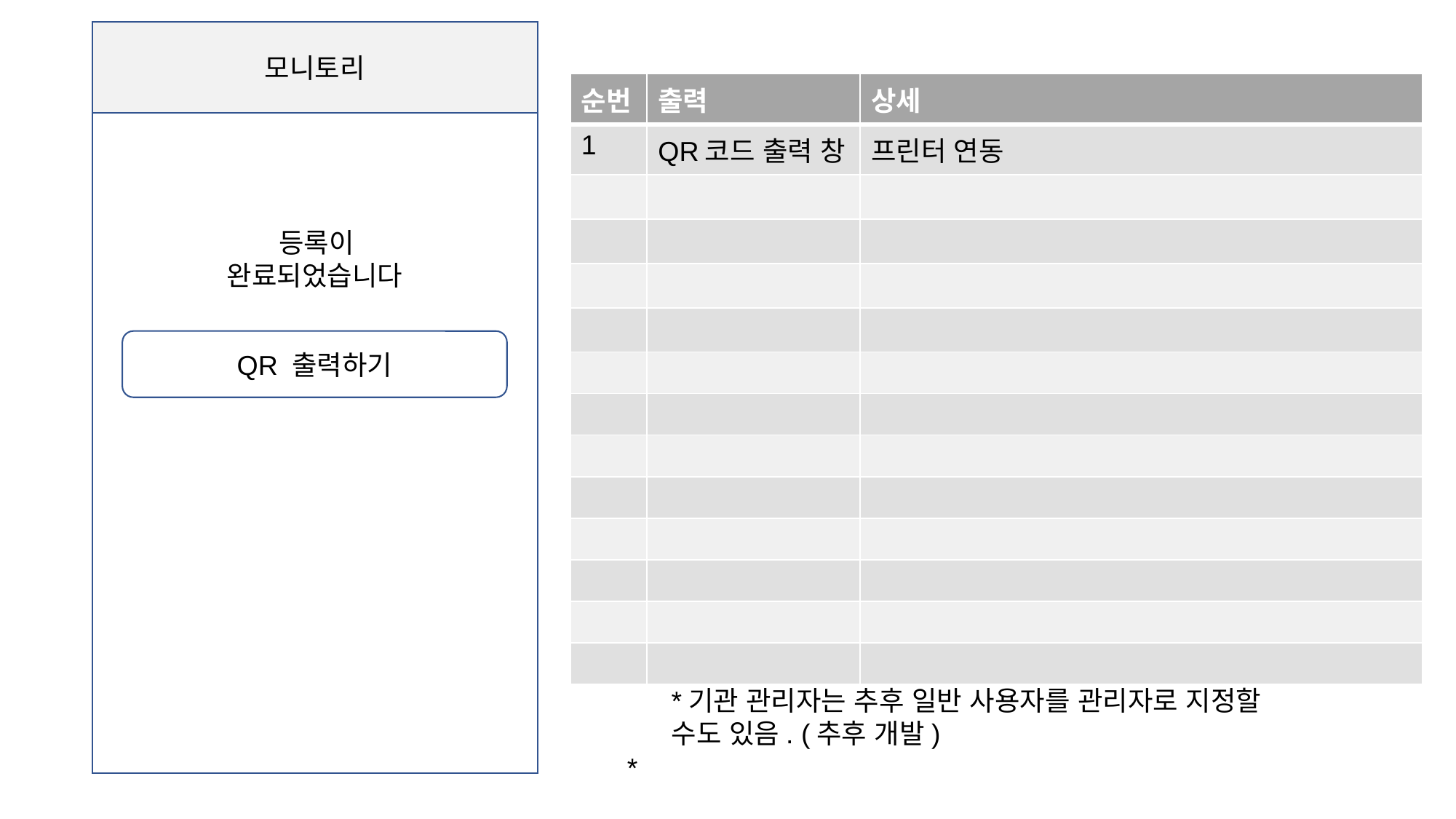

모니토리
| 순번 | 출력 | 상세 |
| --- | --- | --- |
| 1 | QR코드 출력 창 | 프린터 연동 |
|  |  |  |
|  |  |  |
|  |  |  |
|  |  |  |
|  |  |  |
|  |  |  |
|  |  |  |
|  |  |  |
|  |  |  |
|  |  |  |
|  |  |  |
|  |  |  |
      등록이
완료되었습니다
QR 출력하기
*기관 관리자는 추후 일반 사용자를 관리자로 지정할
수도 있음. (추후 개발)
*